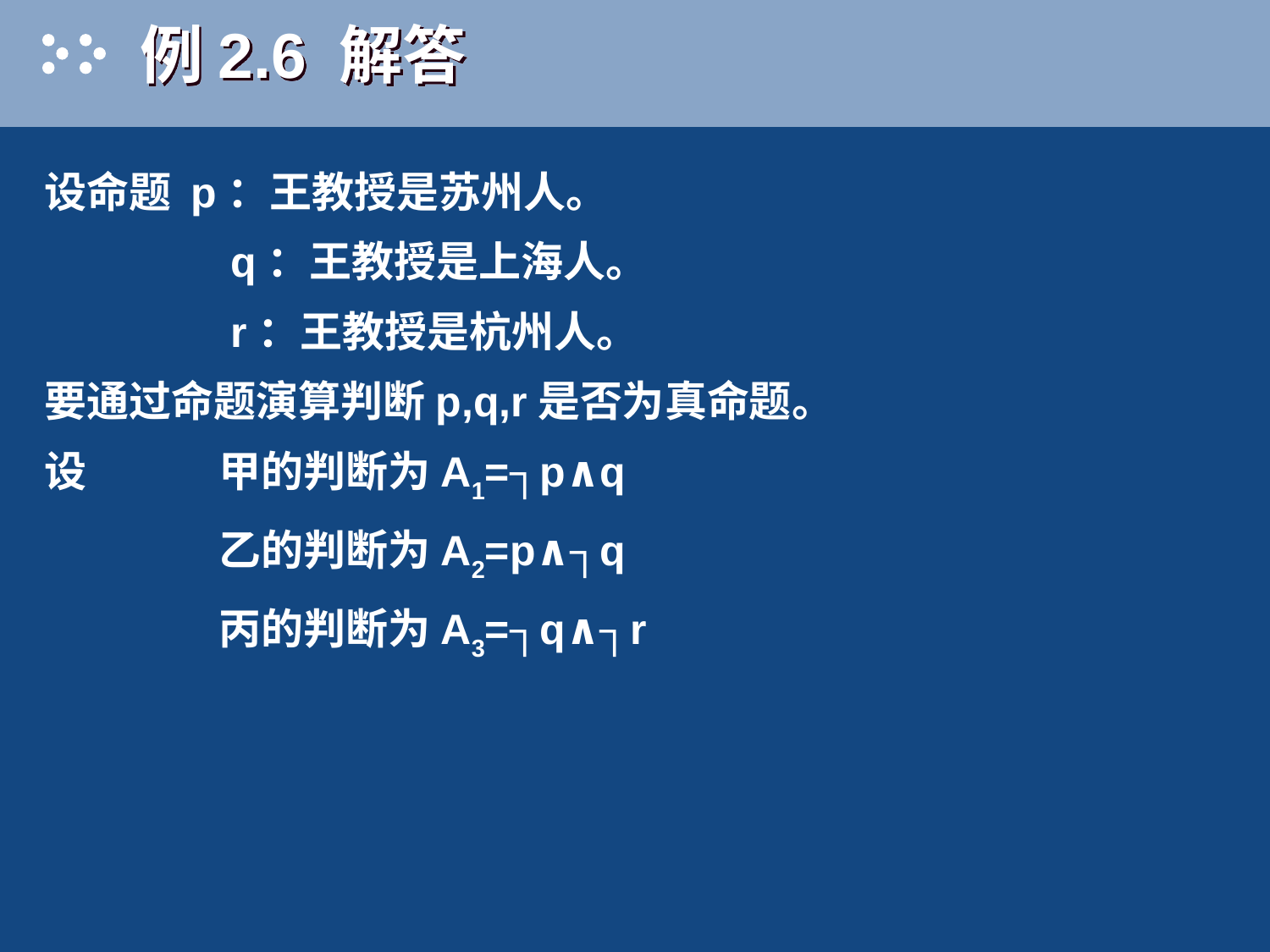

# 例2.6 解答
设命题 p：王教授是苏州人。
		 q：王教授是上海人。
		 r：王教授是杭州人。
要通过命题演算判断p,q,r是否为真命题。
设		甲的判断为A1=┐p∧q
		乙的判断为A2=p∧┐q
		丙的判断为A3=┐q∧┐r